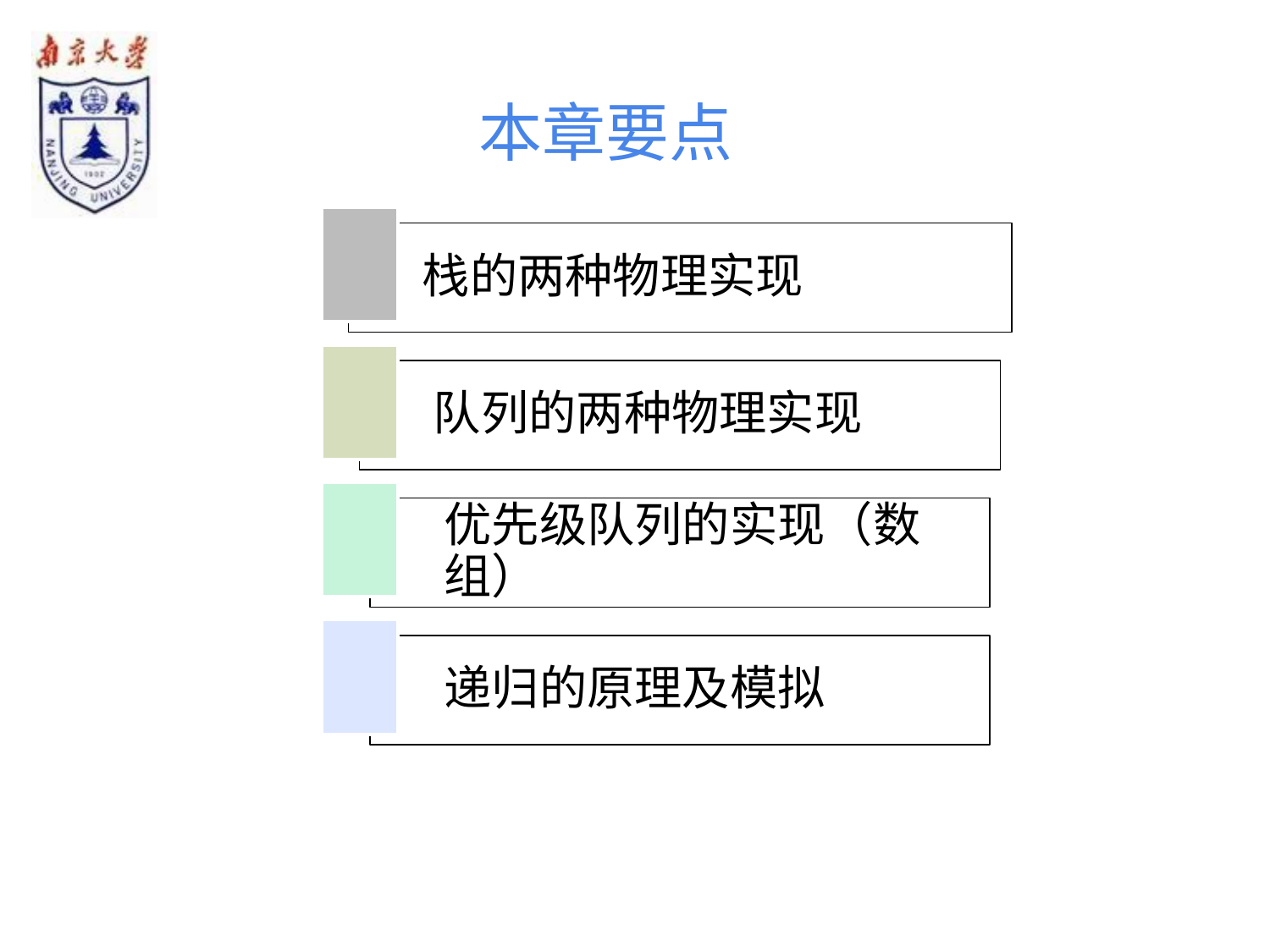

本章要点
栈的两种物理实现
队列的两种物理实现
优先级队列的实现（数组）
递归的原理及模拟